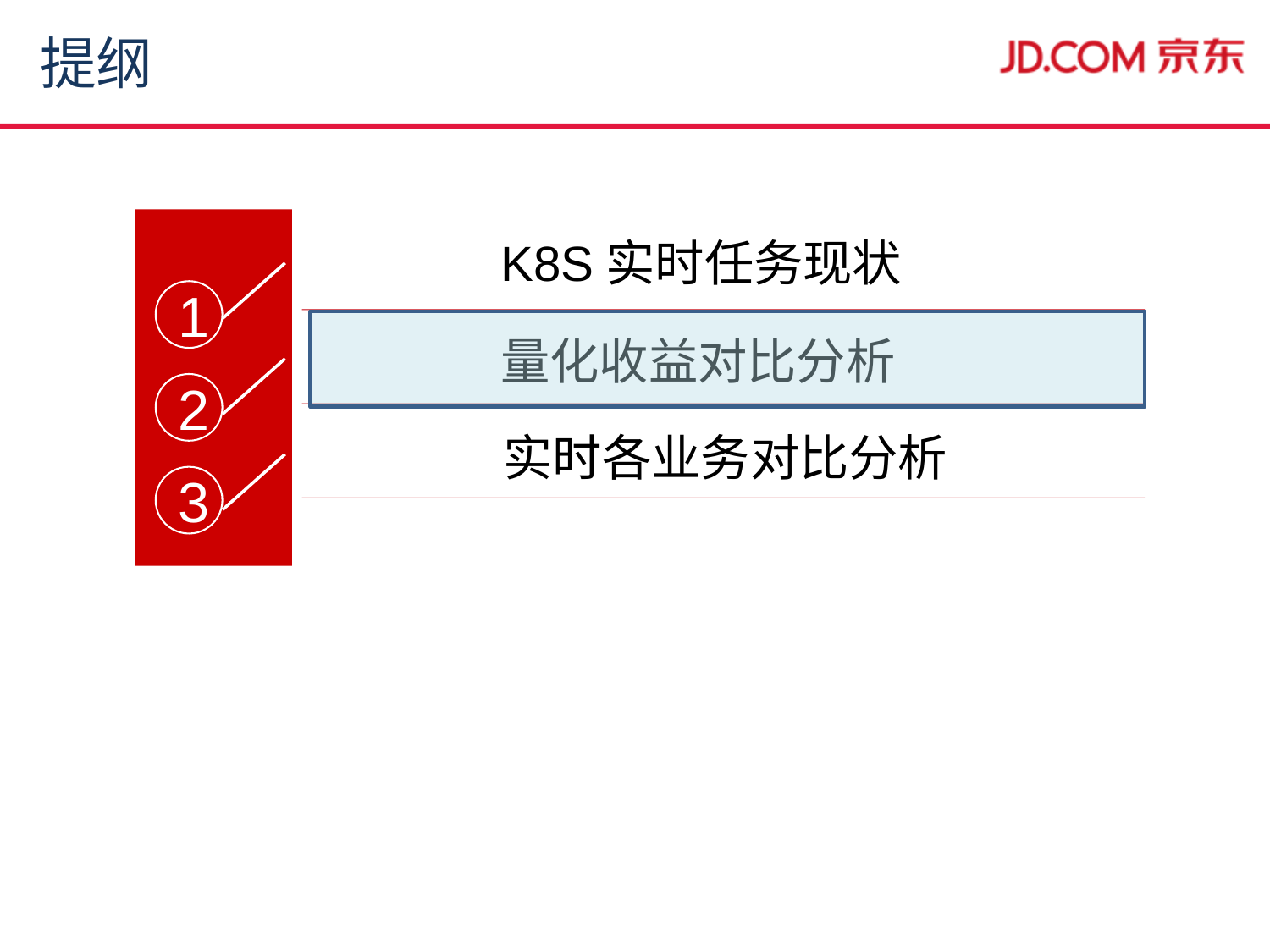

提纲

K8S实时任务现状

1

量化收益对比分析

2

实时各业务对比分析

3